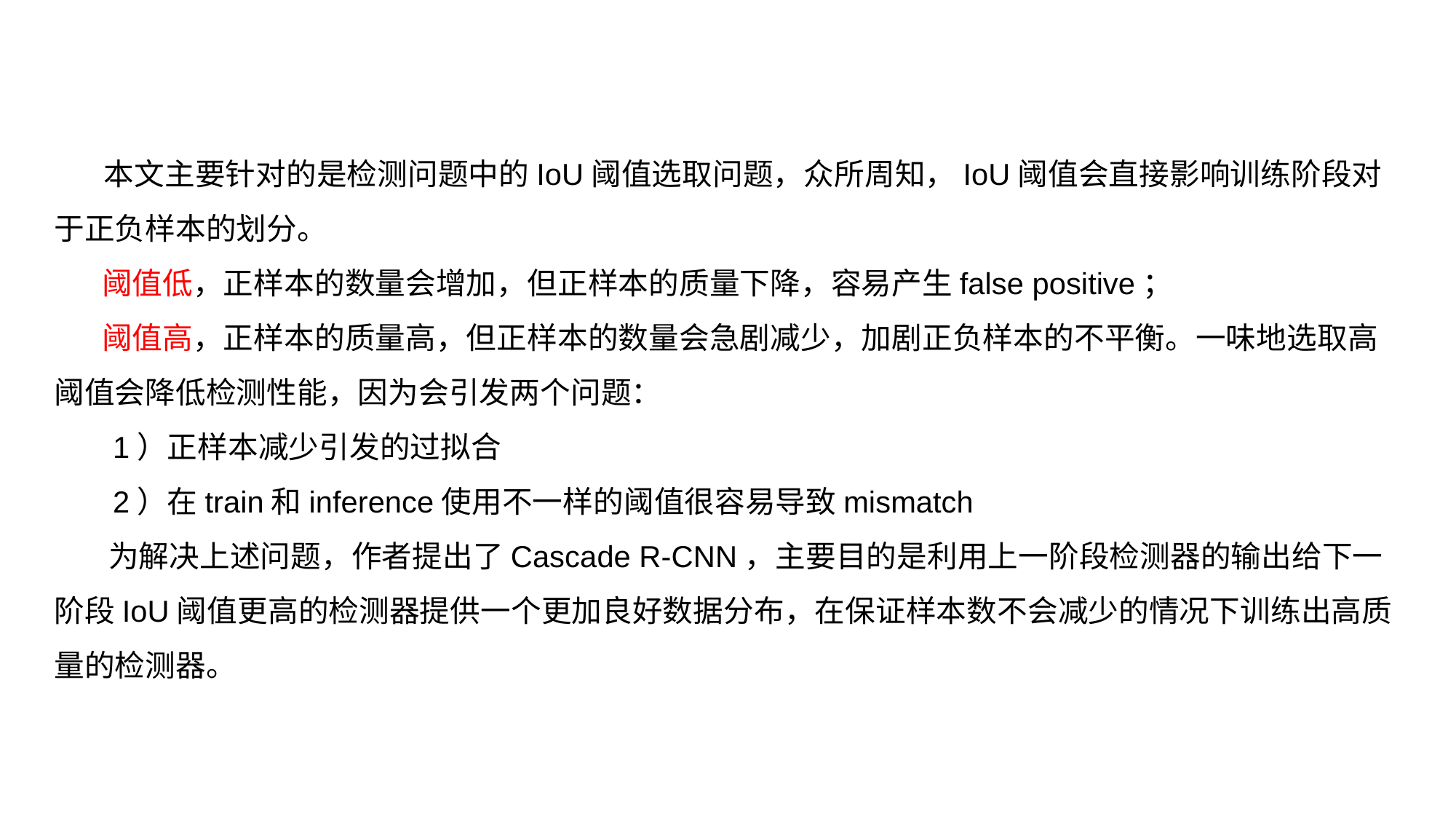

本文主要针对的是检测问题中的IoU阈值选取问题，众所周知，IoU阈值会直接影响训练阶段对于正负样本的划分。
      阈值低，正样本的数量会增加，但正样本的质量下降，容易产生false positive；
      阈值高，正样本的质量高，但正样本的数量会急剧减少，加剧正负样本的不平衡。一味地选取高阈值会降低检测性能，因为会引发两个问题：
       1）正样本减少引发的过拟合
       2）在train和inference使用不一样的阈值很容易导致mismatch
       为解决上述问题，作者提出了Cascade R-CNN，主要目的是利用上一阶段检测器的输出给下一阶段IoU阈值更高的检测器提供一个更加良好数据分布，在保证样本数不会减少的情况下训练出高质量的检测器。